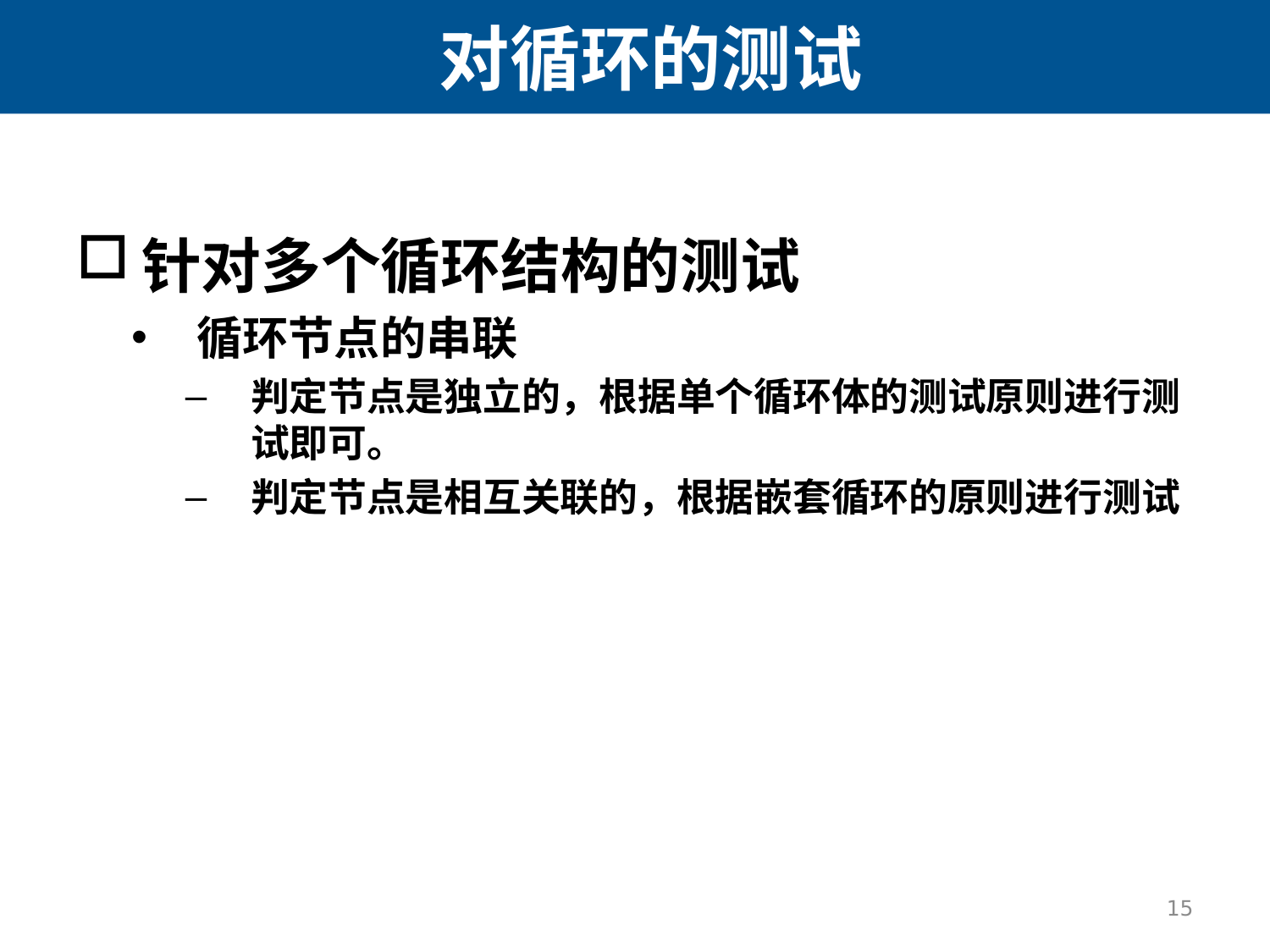

# 对循环的测试
针对多个循环结构的测试
循环节点的串联
判定节点是独立的，根据单个循环体的测试原则进行测试即可。
判定节点是相互关联的，根据嵌套循环的原则进行测试
15